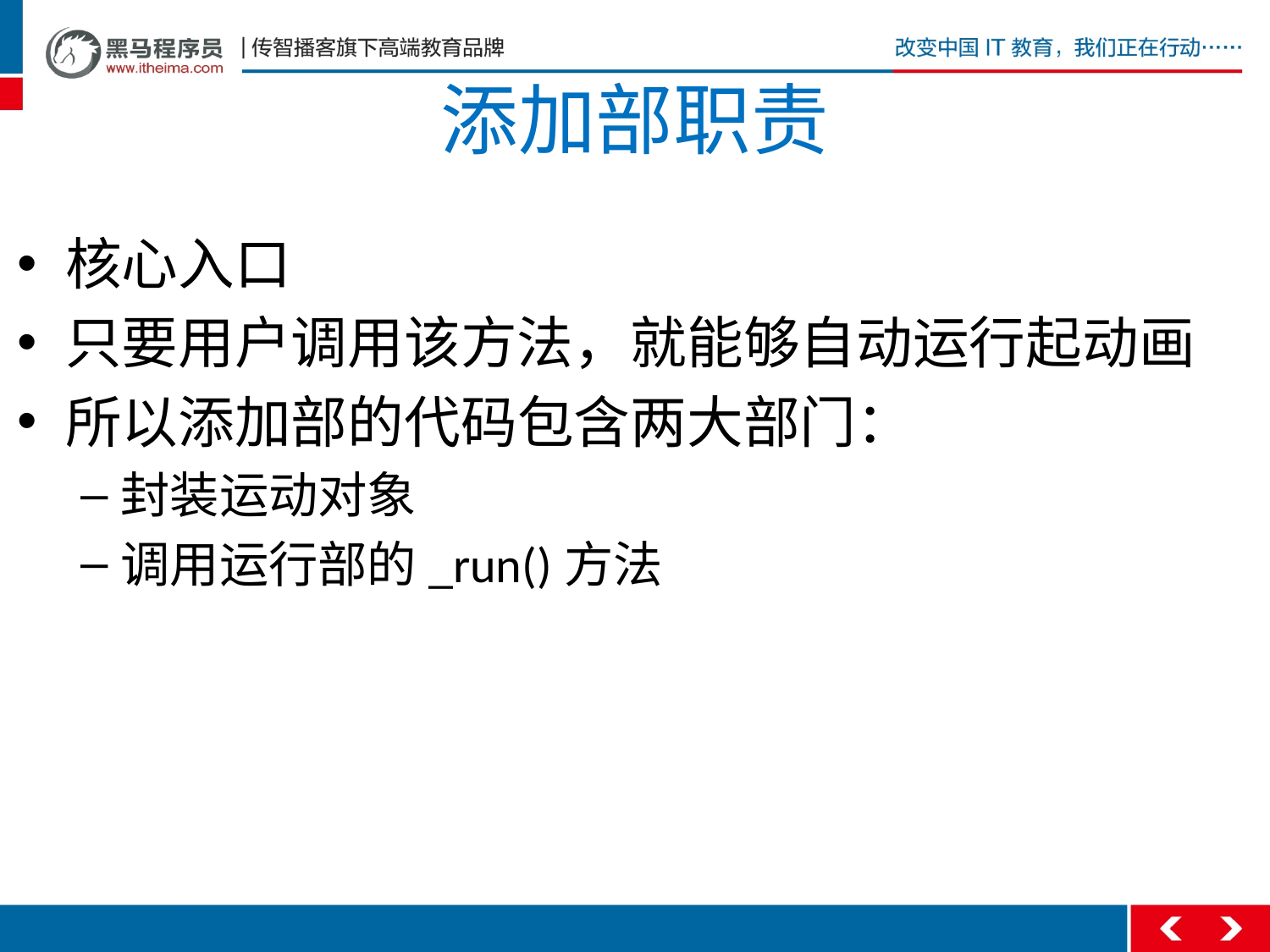

# 添加部职责
核心入口
只要用户调用该方法，就能够自动运行起动画
所以添加部的代码包含两大部门：
封装运动对象
调用运行部的_run()方法